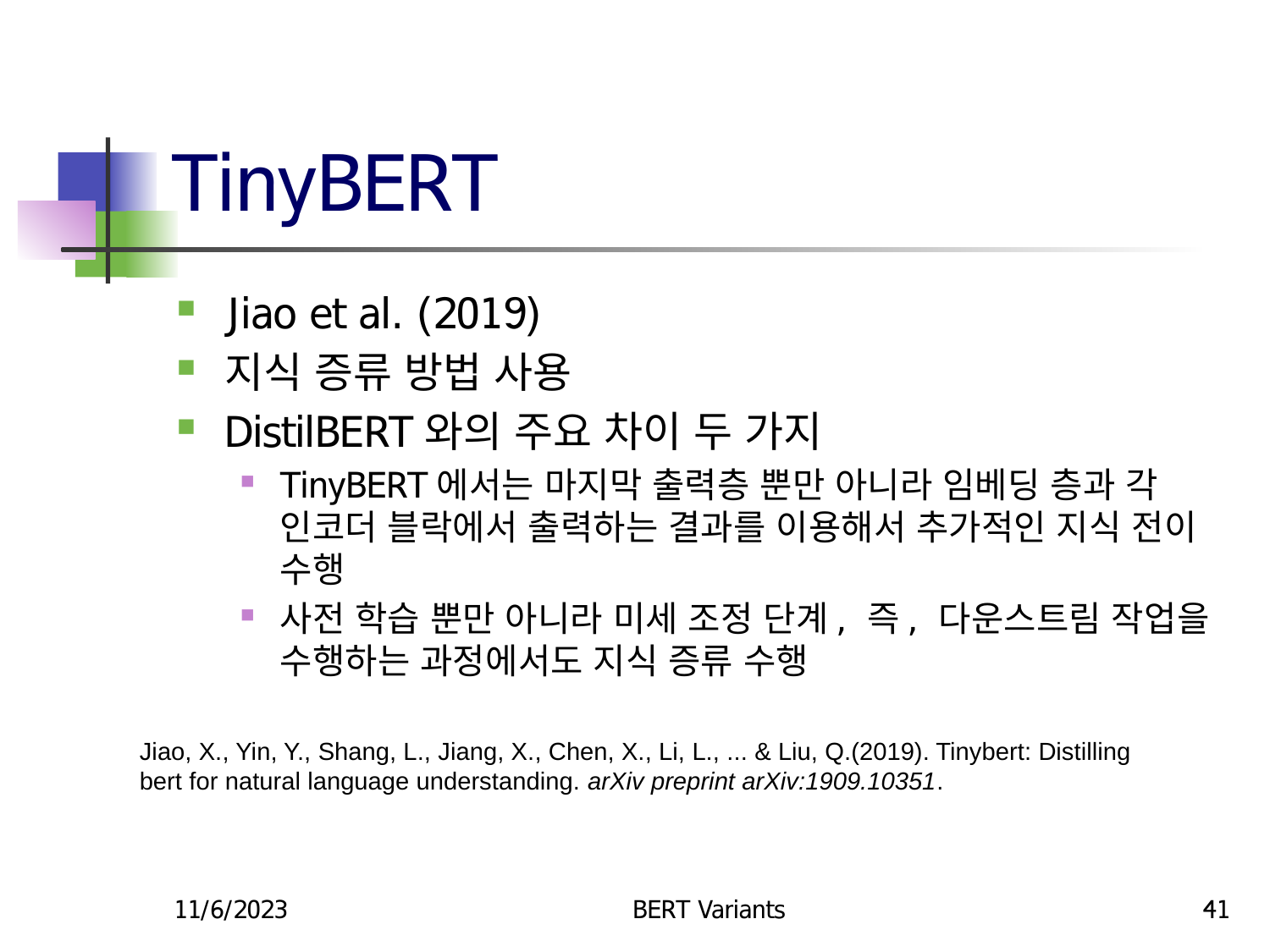

# TinyBERT
Jiao et al. (2019)
지식 증류 방법 사용
DistilBERT와의 주요 차이 두 가지
TinyBERT에서는 마지막 출력층 뿐만 아니라 임베딩 층과 각 인코더 블락에서 출력하는 결과를 이용해서 추가적인 지식 전이 수행
사전 학습 뿐만 아니라 미세 조정 단계, 즉, 다운스트림 작업을 수행하는 과정에서도 지식 증류 수행

Jiao, X., Yin, Y., Shang, L., Jiang, X., Chen, X., Li, L., ... & Liu, Q.(2019). Tinybert: Distilling bert for natural language understanding. arXiv preprint arXiv:1909.10351.
11/6/2023
BERT Variants
41